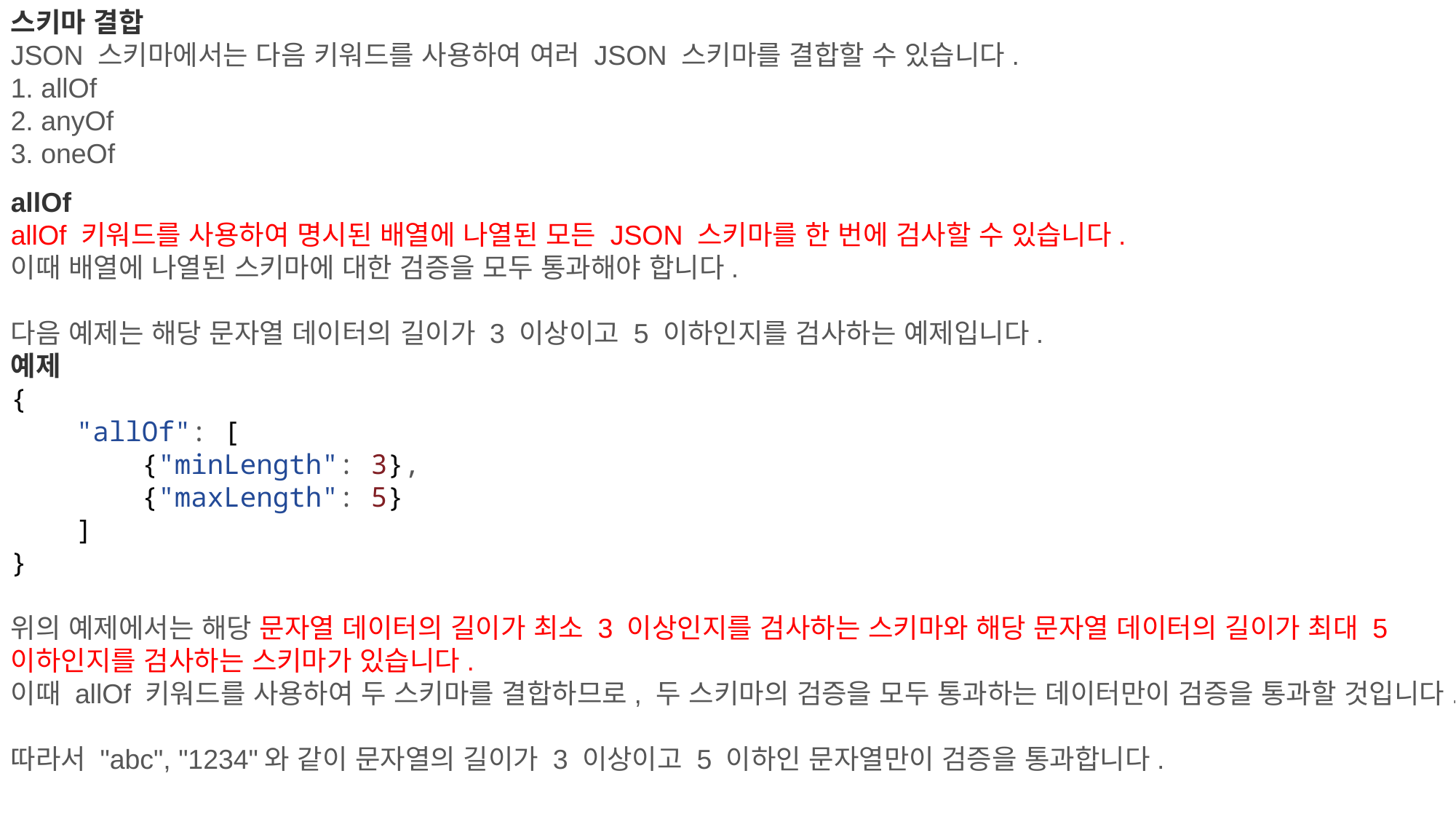

스키마 결합
JSON 스키마에서는 다음 키워드를 사용하여 여러 JSON 스키마를 결합할 수 있습니다.
1. allOf
2. anyOf
3. oneOf

allOf
allOf 키워드를 사용하여 명시된 배열에 나열된 모든 JSON 스키마를 한 번에 검사할 수 있습니다.
이때 배열에 나열된 스키마에 대한 검증을 모두 통과해야 합니다.

다음 예제는 해당 문자열 데이터의 길이가 3 이상이고 5 이하인지를 검사하는 예제입니다.
예제
{
    "allOf": [
        {"minLength": 3},
        {"maxLength": 5}
    ]
}

위의 예제에서는 해당 문자열 데이터의 길이가 최소 3 이상인지를 검사하는 스키마와 해당 문자열 데이터의 길이가 최대 5 이하인지를 검사하는 스키마가 있습니다.
이때 allOf 키워드를 사용하여 두 스키마를 결합하므로, 두 스키마의 검증을 모두 통과하는 데이터만이 검증을 통과할 것입니다.

따라서 "abc", "1234"와 같이 문자열의 길이가 3 이상이고 5 이하인 문자열만이 검증을 통과합니다.